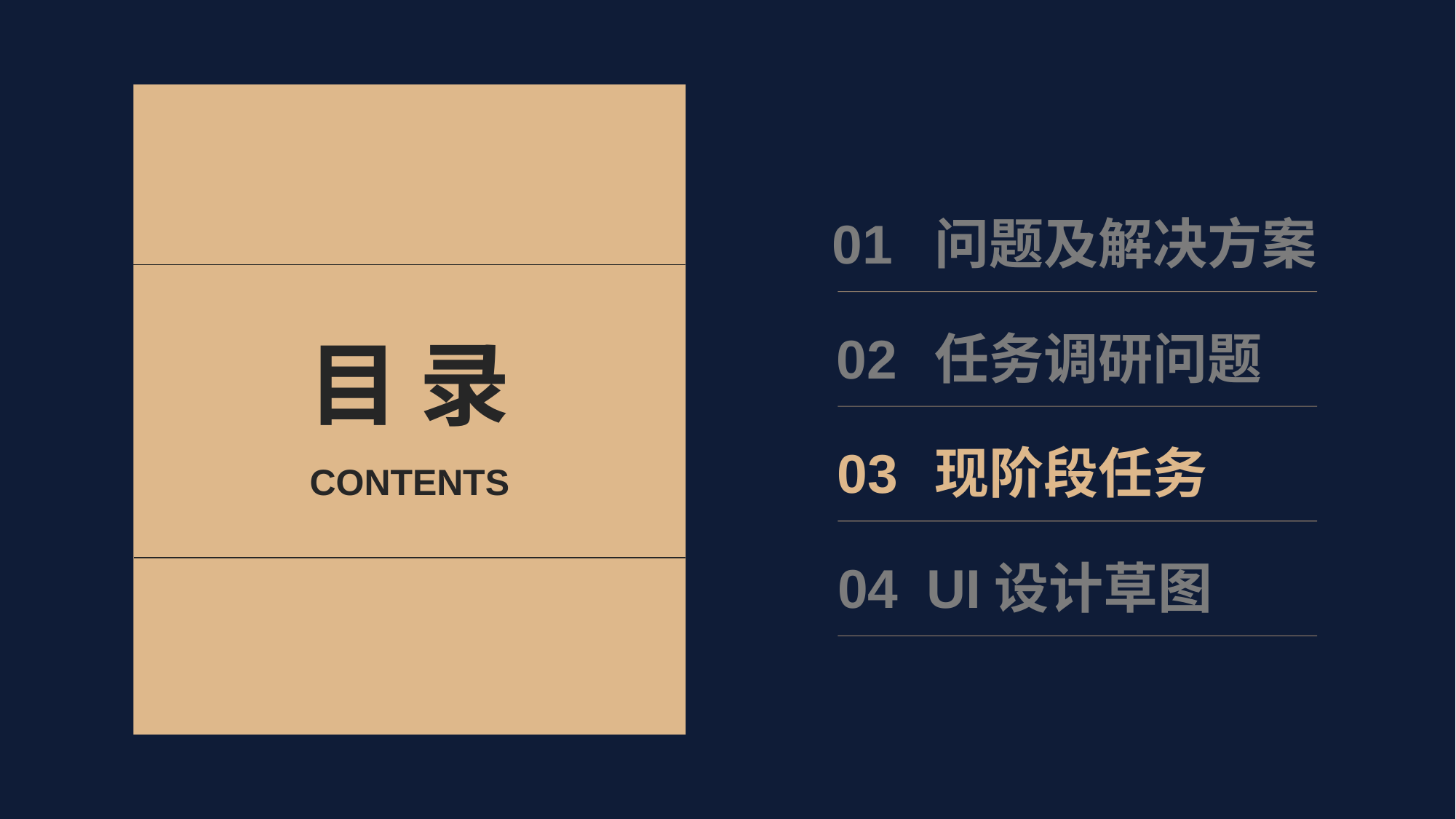

01
问题及解决方案
02
任务调研问题
目 录
03
现阶段任务
CONTENTS
04
UI设计草图